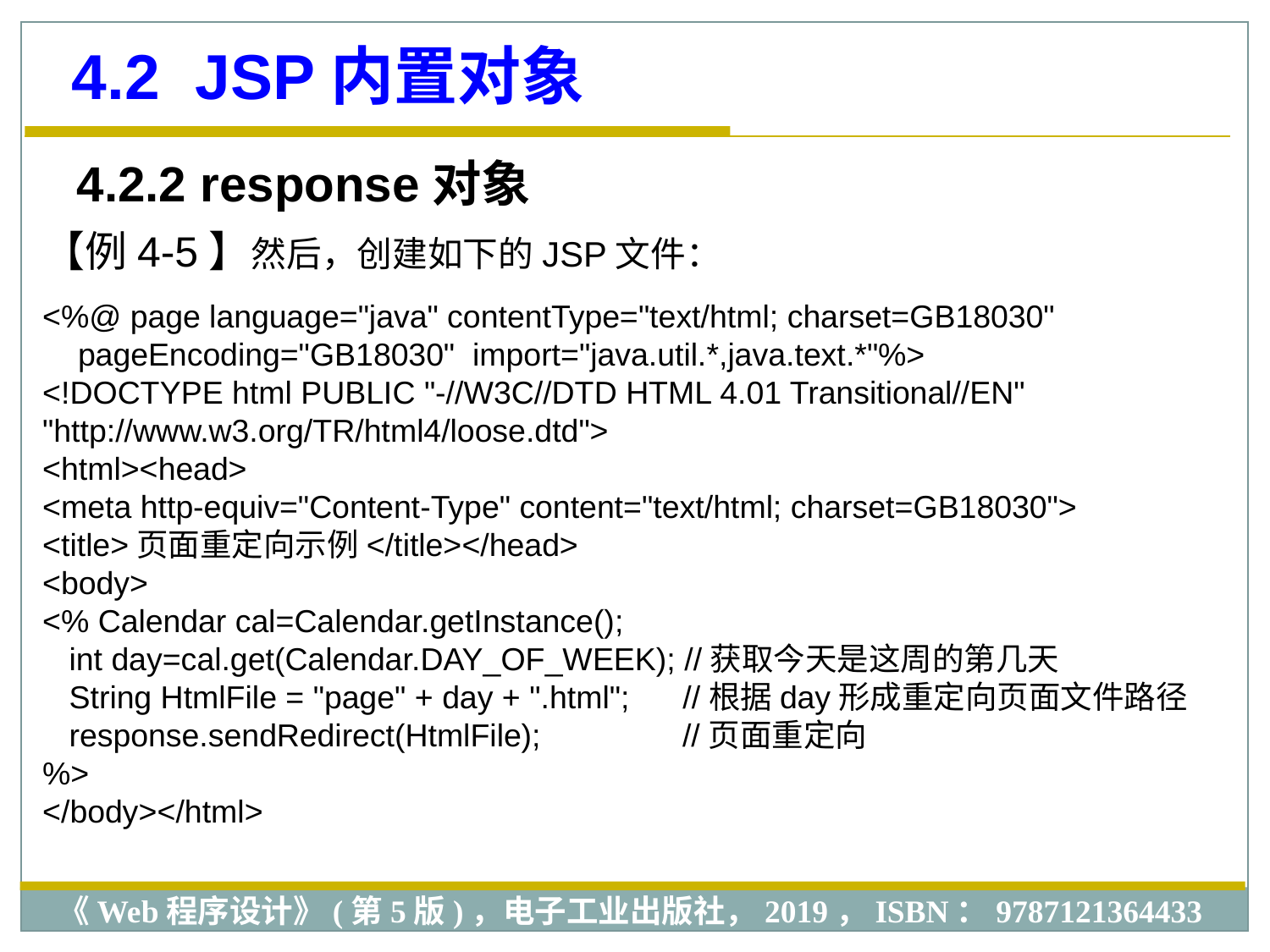

4.2  JSP内置对象
4.2.2 response对象
【例4-5】然后，创建如下的JSP文件：
<%@ page language="java" contentType="text/html; charset=GB18030"
    pageEncoding="GB18030"  import="java.util.*,java.text.*"%>
<!DOCTYPE html PUBLIC "-//W3C//DTD HTML 4.01 Transitional//EN"
"http://www.w3.org/TR/html4/loose.dtd">
<html><head>
<meta http-equiv="Content-Type" content="text/html; charset=GB18030">
<title>页面重定向示例</title></head>
<body>
<% Calendar cal=Calendar.getInstance();
   int day=cal.get(Calendar.DAY_OF_WEEK); //获取今天是这周的第几天
   String HtmlFile = "page" + day + ".html";      //根据day形成重定向页面文件路径
   response.sendRedirect(HtmlFile);                //页面重定向
%>
</body></html>